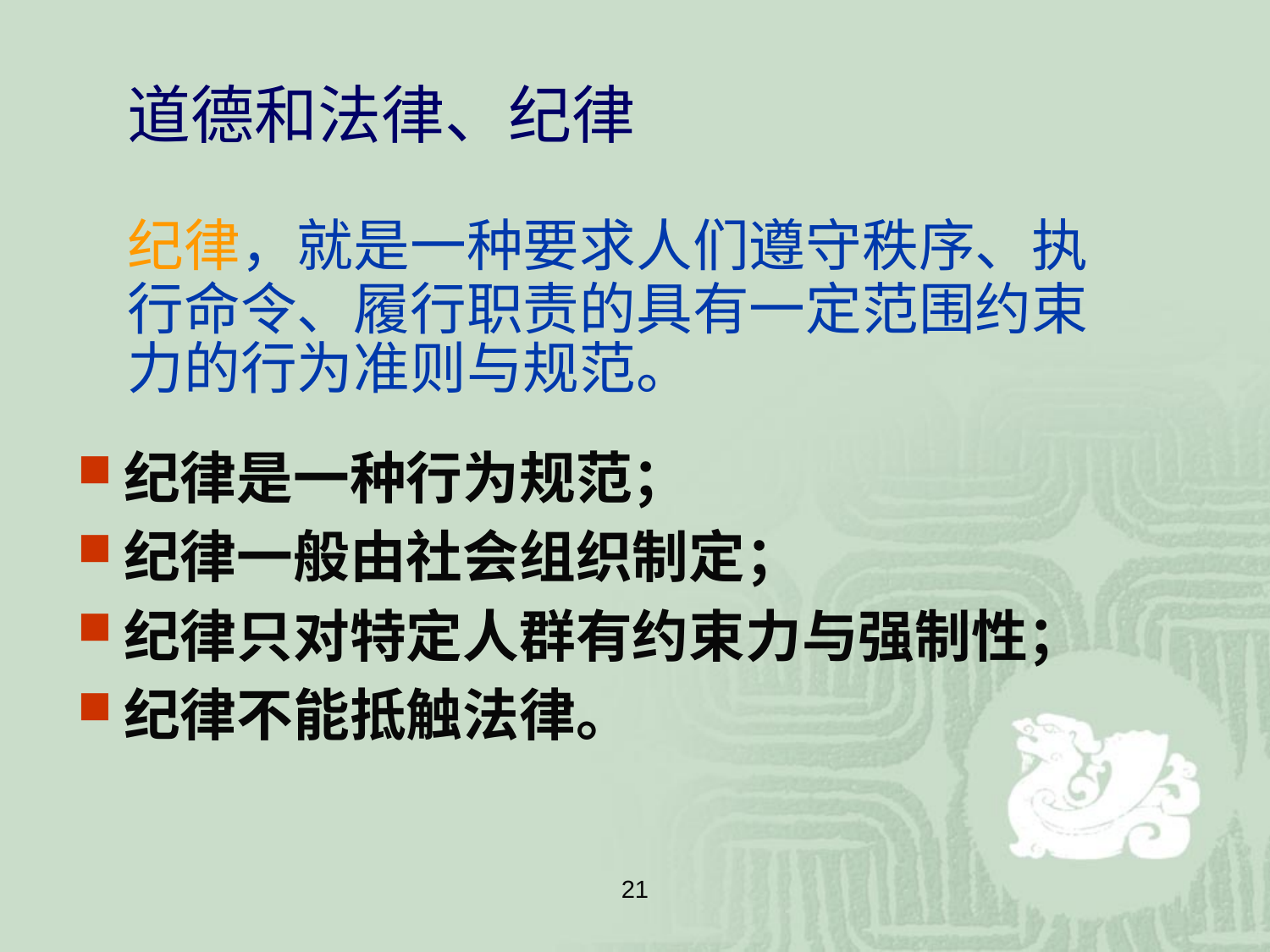

# 道德和法律、纪律 纪律，就是一种要求人们遵守秩序、执行命令、履行职责的具有一定范围约束力的行为准则与规范。
纪律是一种行为规范；
纪律一般由社会组织制定；
纪律只对特定人群有约束力与强制性；
纪律不能抵触法律。
21